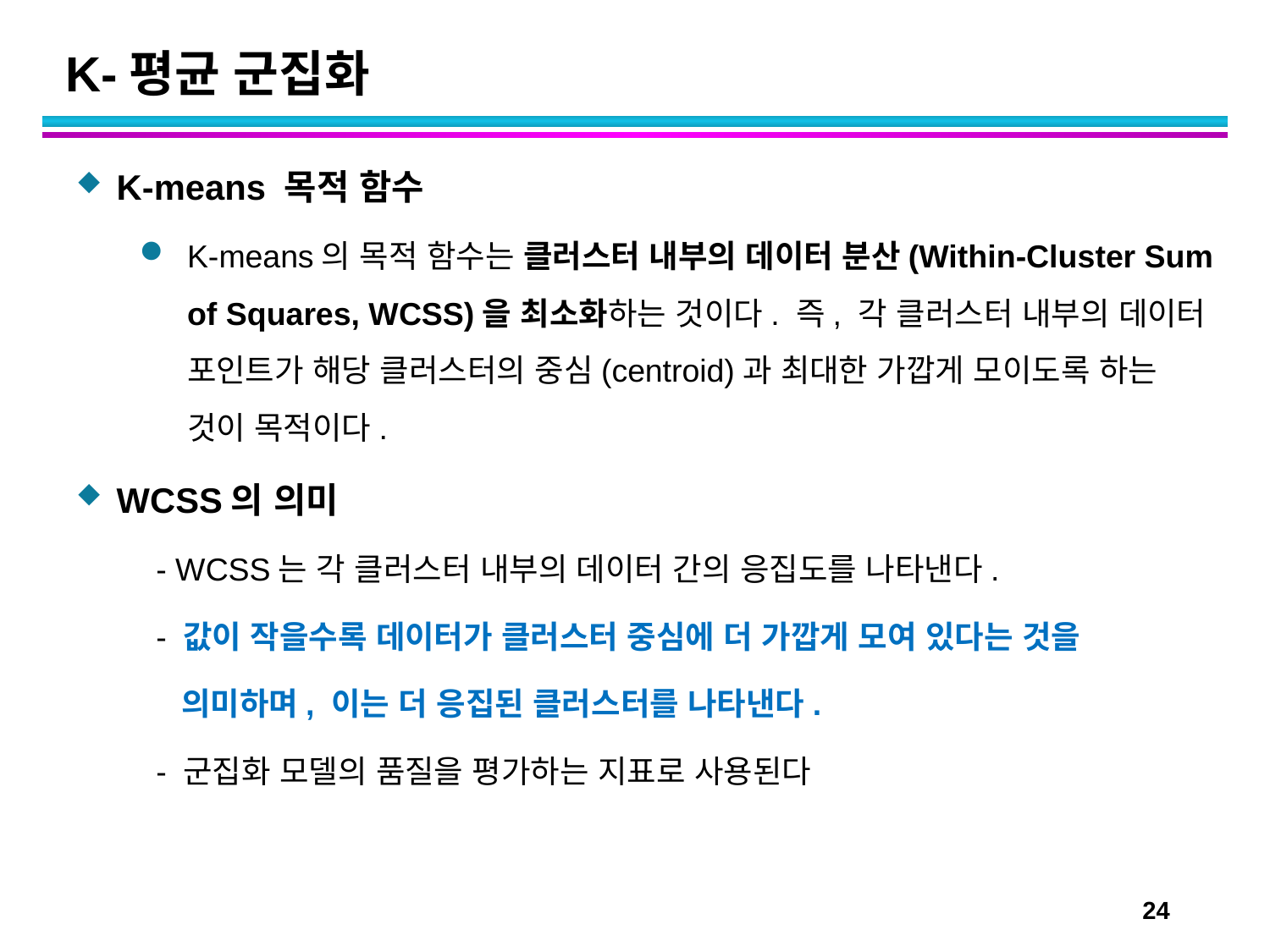

K-평균 군집화
K-means 목적 함수
K-means의 목적 함수는 클러스터 내부의 데이터 분산(Within-Cluster Sum of Squares, WCSS)을 최소화하는 것이다. 즉, 각 클러스터 내부의 데이터 포인트가 해당 클러스터의 중심(centroid)과 최대한 가깝게 모이도록 하는 것이 목적이다.
WCSS의 의미
         - WCSS는 각 클러스터 내부의 데이터 간의 응집도를 나타낸다.
         - 값이 작을수록 데이터가 클러스터 중심에 더 가깝게 모여 있다는 것을
           의미하며, 이는 더 응집된 클러스터를 나타낸다.
         - 군집화 모델의 품질을 평가하는 지표로 사용된다